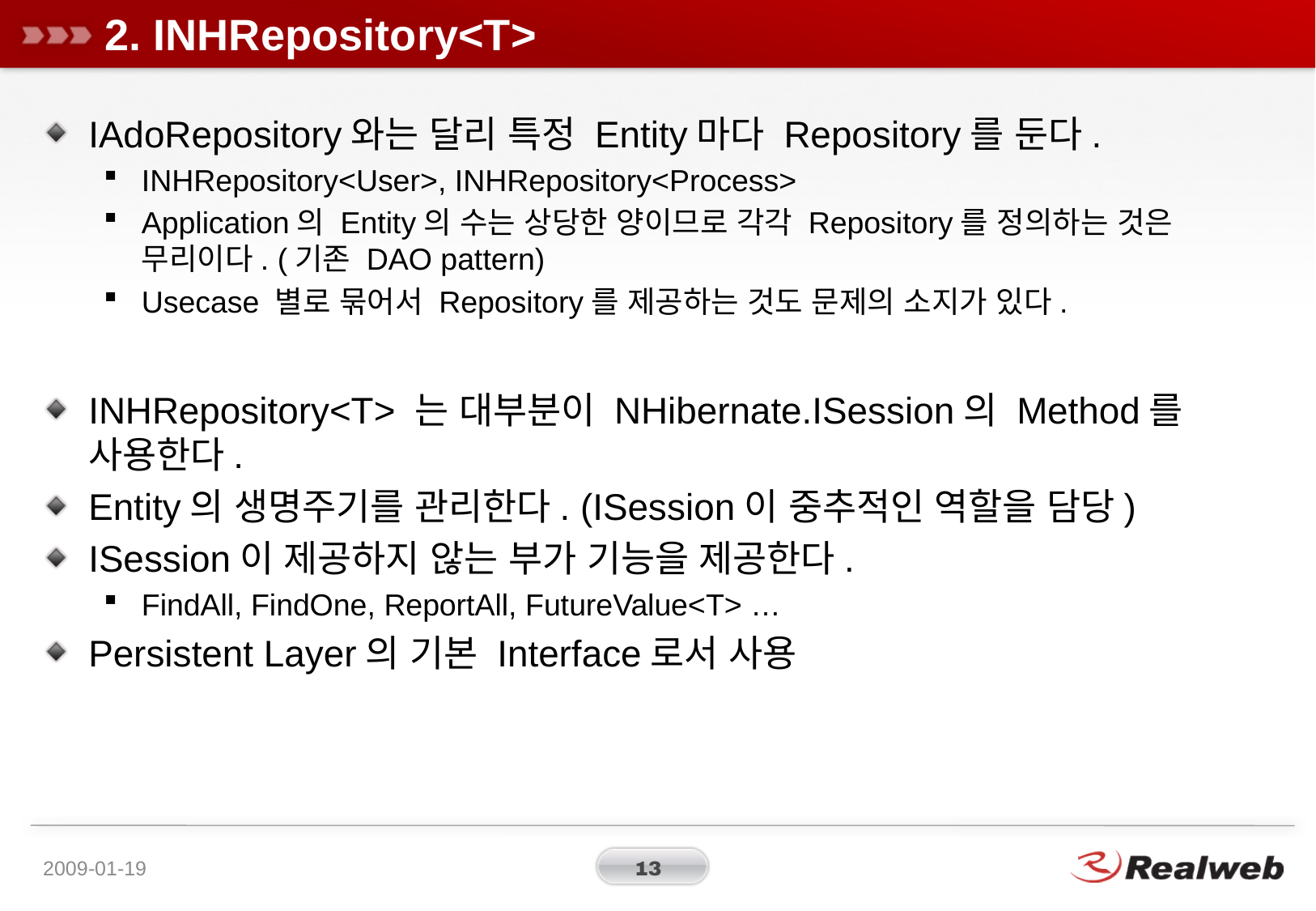

# 2. INHRepository<T>
IAdoRepository와는 달리 특정 Entity마다 Repository를 둔다.
INHRepository<User>, INHRepository<Process>
Application의 Entity의 수는 상당한 양이므로 각각 Repository를 정의하는 것은 무리이다. (기존 DAO pattern)
Usecase 별로 묶어서 Repository를 제공하는 것도 문제의 소지가 있다.

INHRepository<T> 는 대부분이 NHibernate.ISession의 Method를 사용한다.
Entity의 생명주기를 관리한다. (ISession이 중추적인 역할을 담당)
ISession이 제공하지 않는 부가 기능을 제공한다.
FindAll, FindOne, ReportAll, FutureValue<T> …
Persistent Layer의 기본 Interface로서 사용

2009-01-19
13